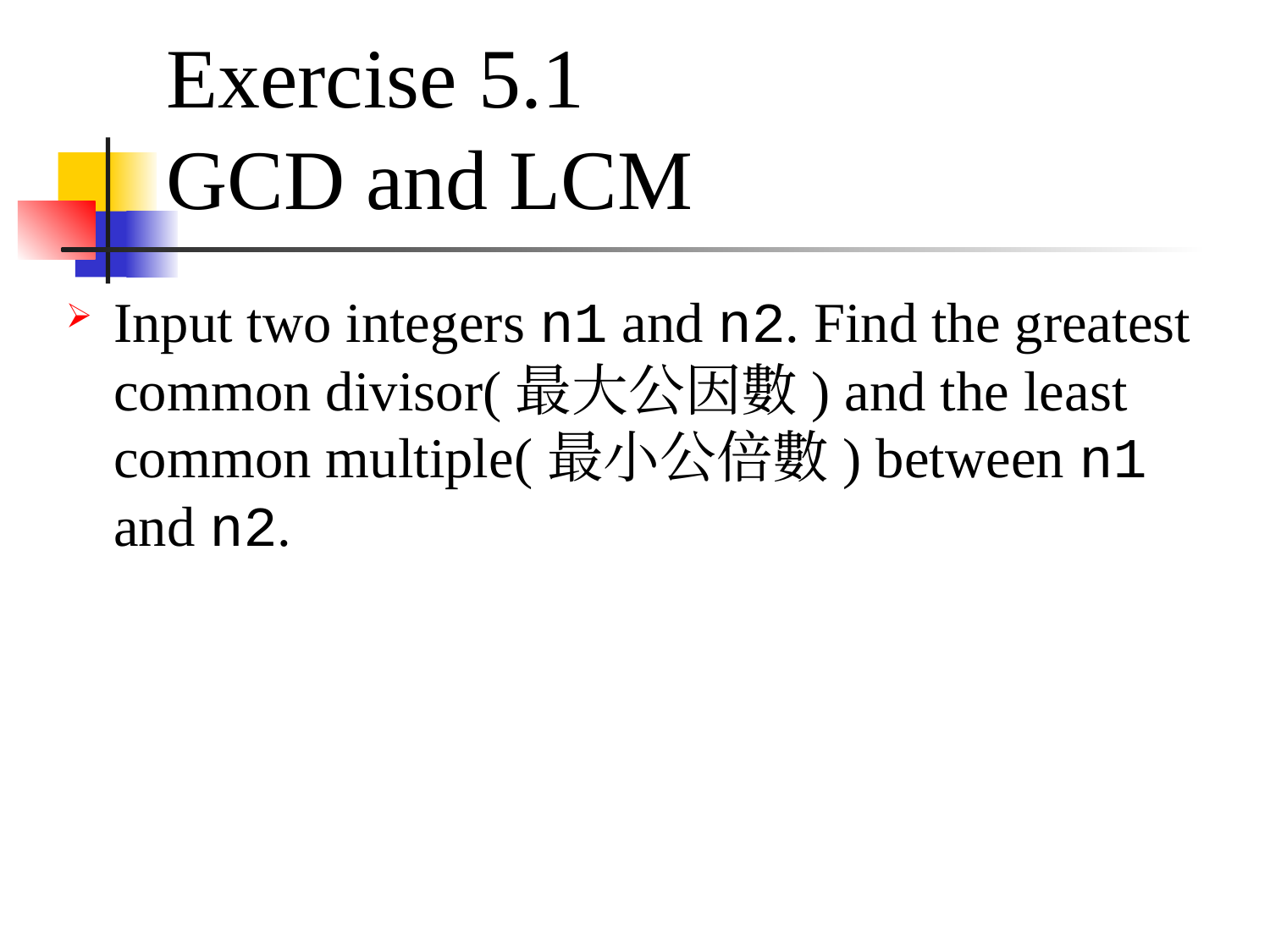

# Exercise 5.1
GCD and LCM
Input two integers n1 and n2. Find the greatest common divisor(最大公因數) and the least common multiple(最小公倍數) between n1 and n2.
2